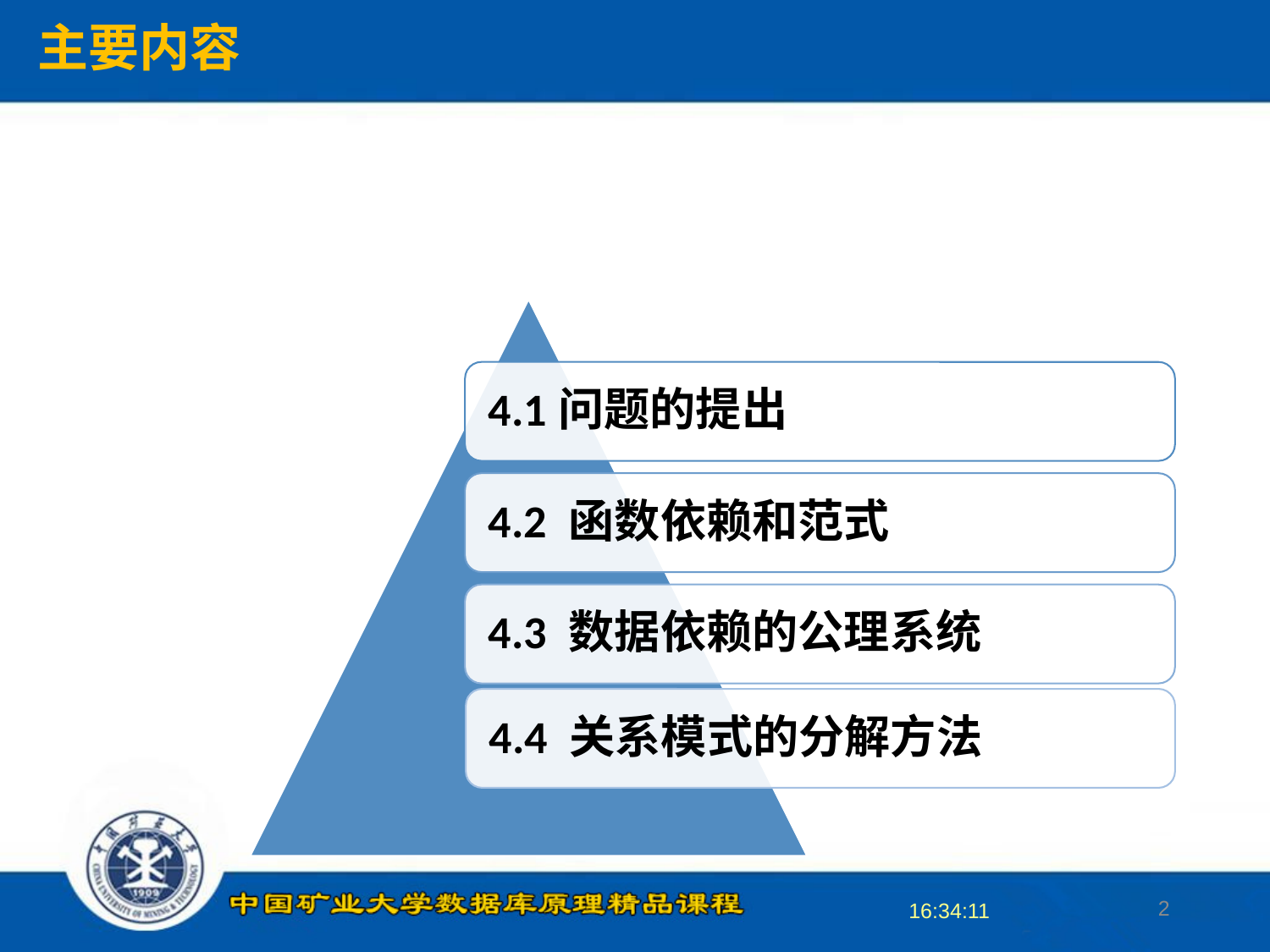

# 主要内容
4.1问题的提出
4.2 函数依赖和范式
4.3 数据依赖的公理系统
4.4 关系模式的分解方法
2
16:34:11